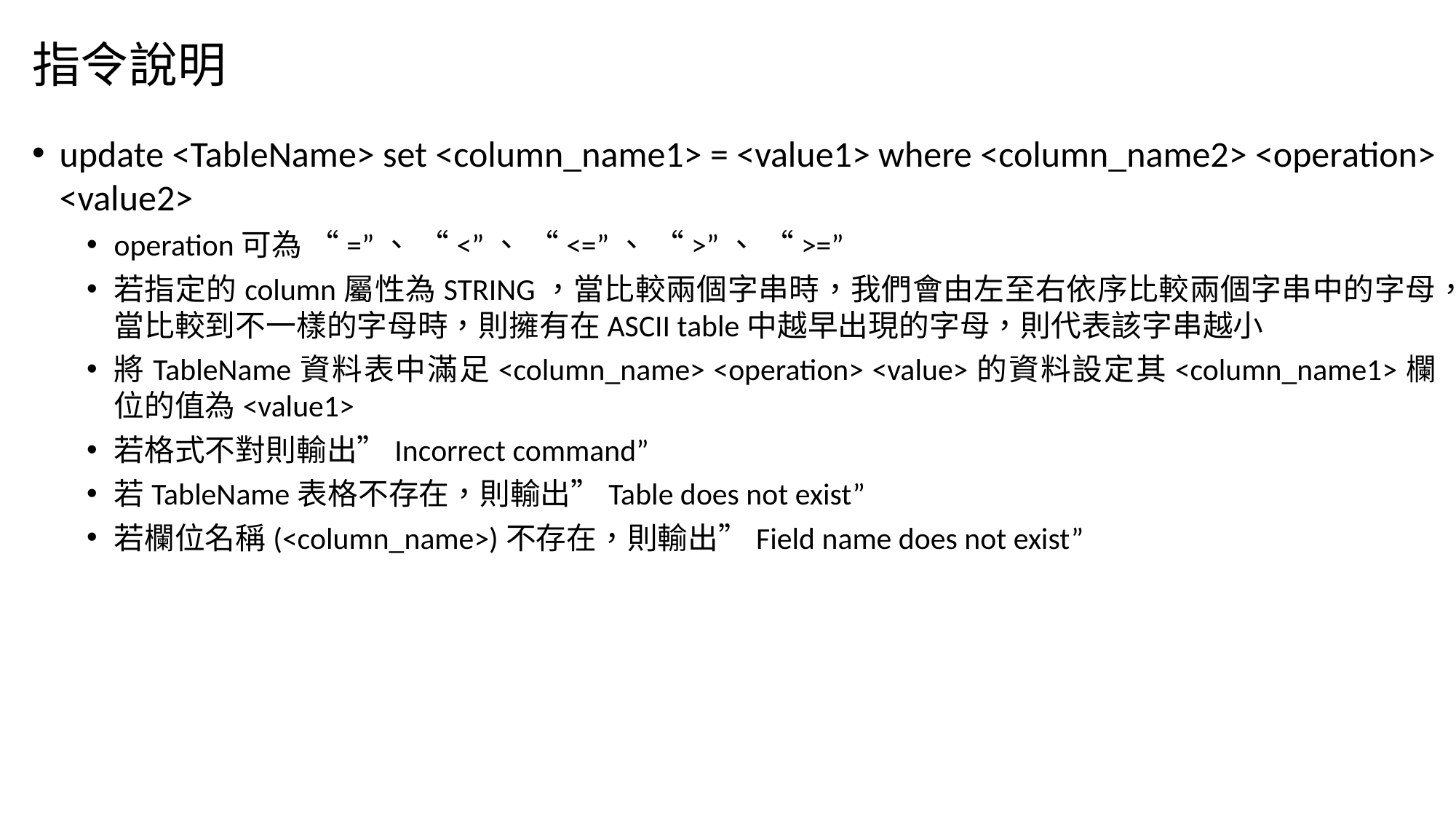

# 指令說明
update <TableName> set <column_name1> = <value1> where <column_name2> <operation> <value2>
operation可為 “=”、 “<”、 “<=”、 “>”、 “>=”
若指定的column屬性為STRING，當比較兩個字串時，我們會由左至右依序比較兩個字串中的字母，當比較到不一樣的字母時，則擁有在ASCII table中越早出現的字母，則代表該字串越小
將TableName資料表中滿足<column_name> <operation> <value>的資料設定其<column_name1>欄位的值為<value1>
若格式不對則輸出”Incorrect command”
若TableName表格不存在，則輸出”Table does not exist”
若欄位名稱(<column_name>)不存在，則輸出”Field name does not exist”